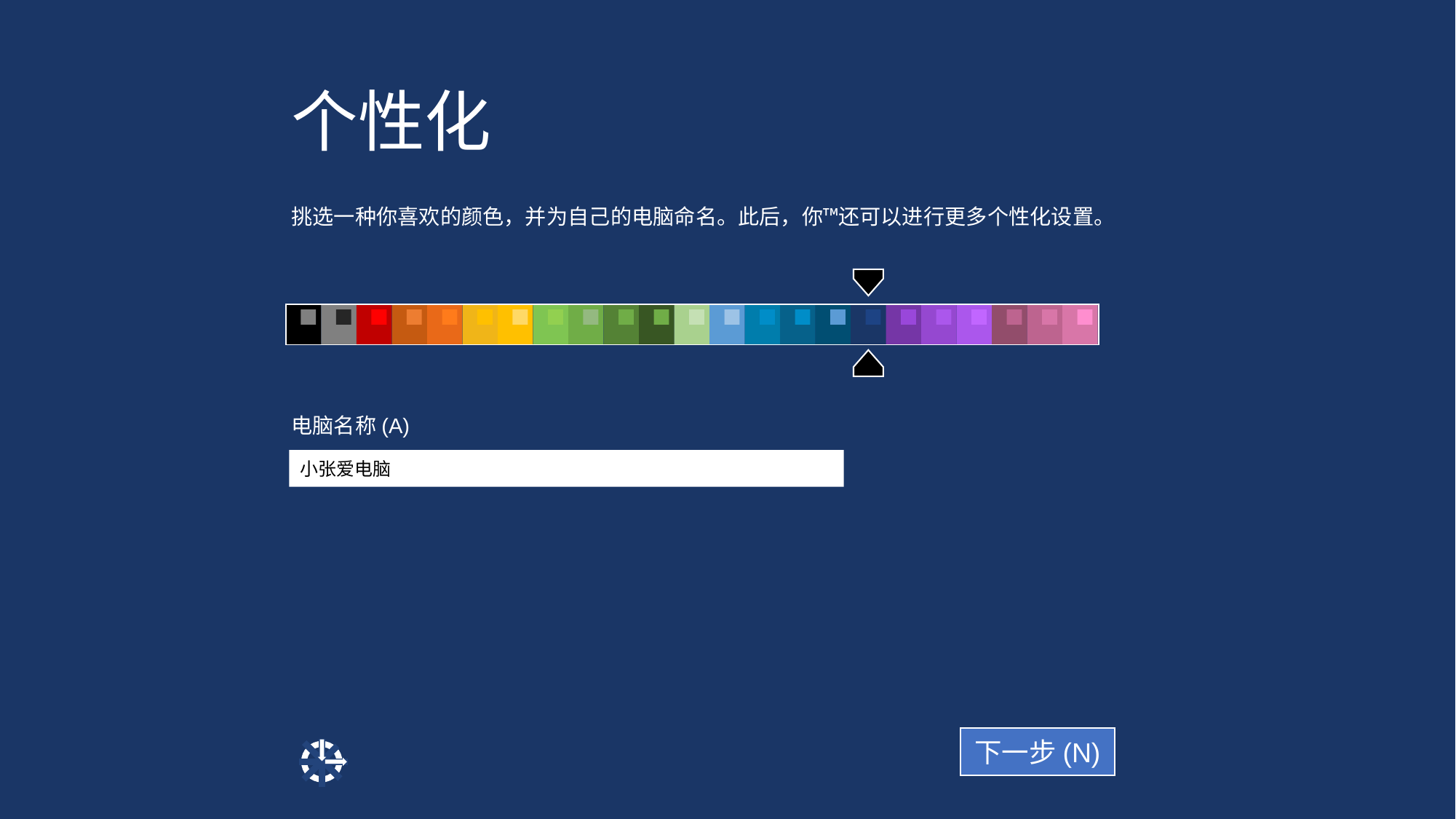

个性化
挑选一种你喜欢的颜色，并为自己的电脑命名。此后，你™️还可以进行更多个性化设置。

让我们完成一些基本步骤
个性化
上网
设置
登录

电脑名称(A)
小张爱电脑
下一步(N)